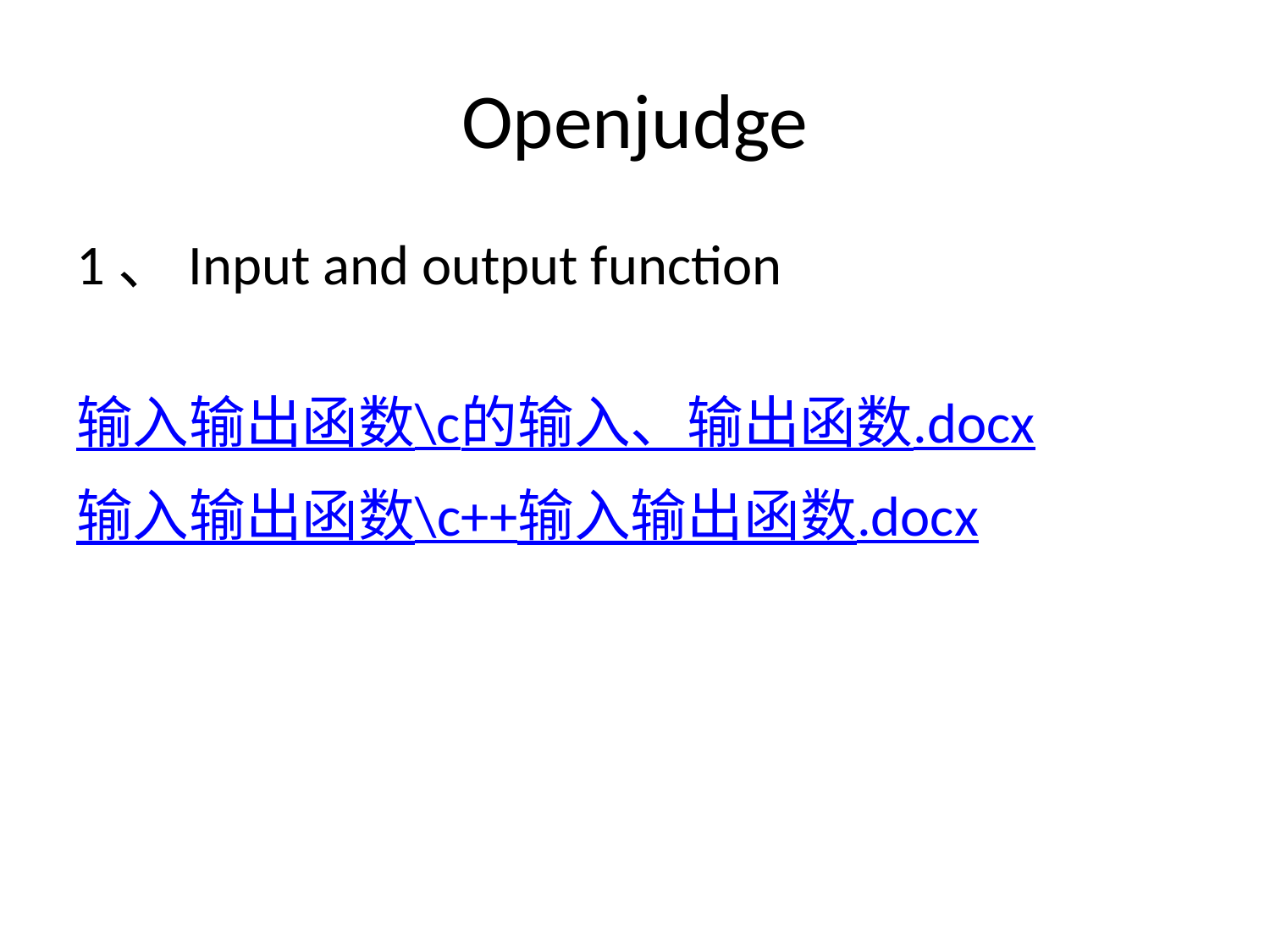

# Openjudge
1、Input and output function

输入输出函数\c的输入、输出函数.docx
输入输出函数\c++输入输出函数.docx